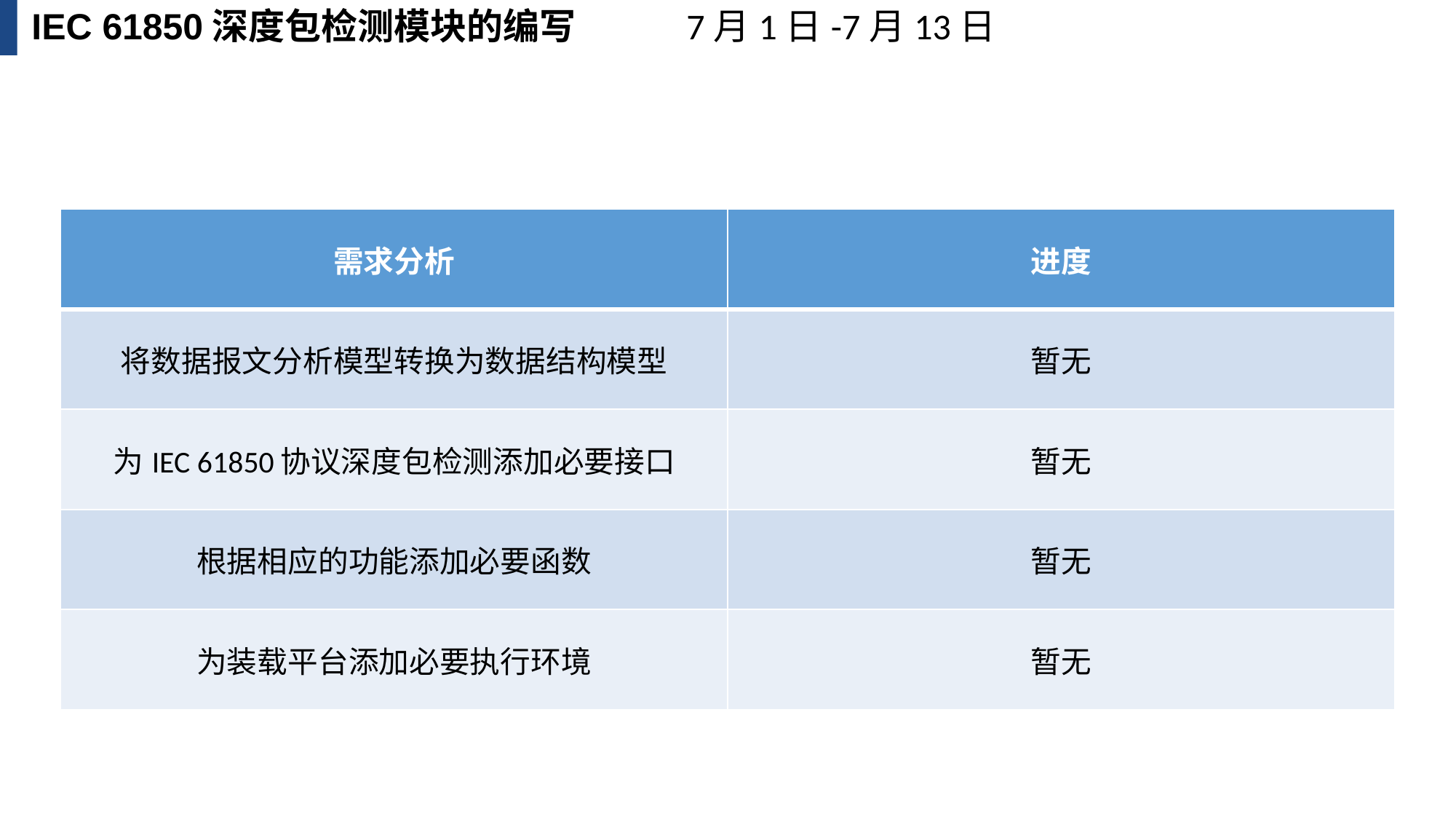

IEC 61850深度包检测模块的编写 	7月1日-7月13日
| 需求分析 | 进度 |
| --- | --- |
| 将数据报文分析模型转换为数据结构模型 | 暂无 |
| 为IEC 61850协议深度包检测添加必要接口 | 暂无 |
| 根据相应的功能添加必要函数 | 暂无 |
| 为装载平台添加必要执行环境 | 暂无 |